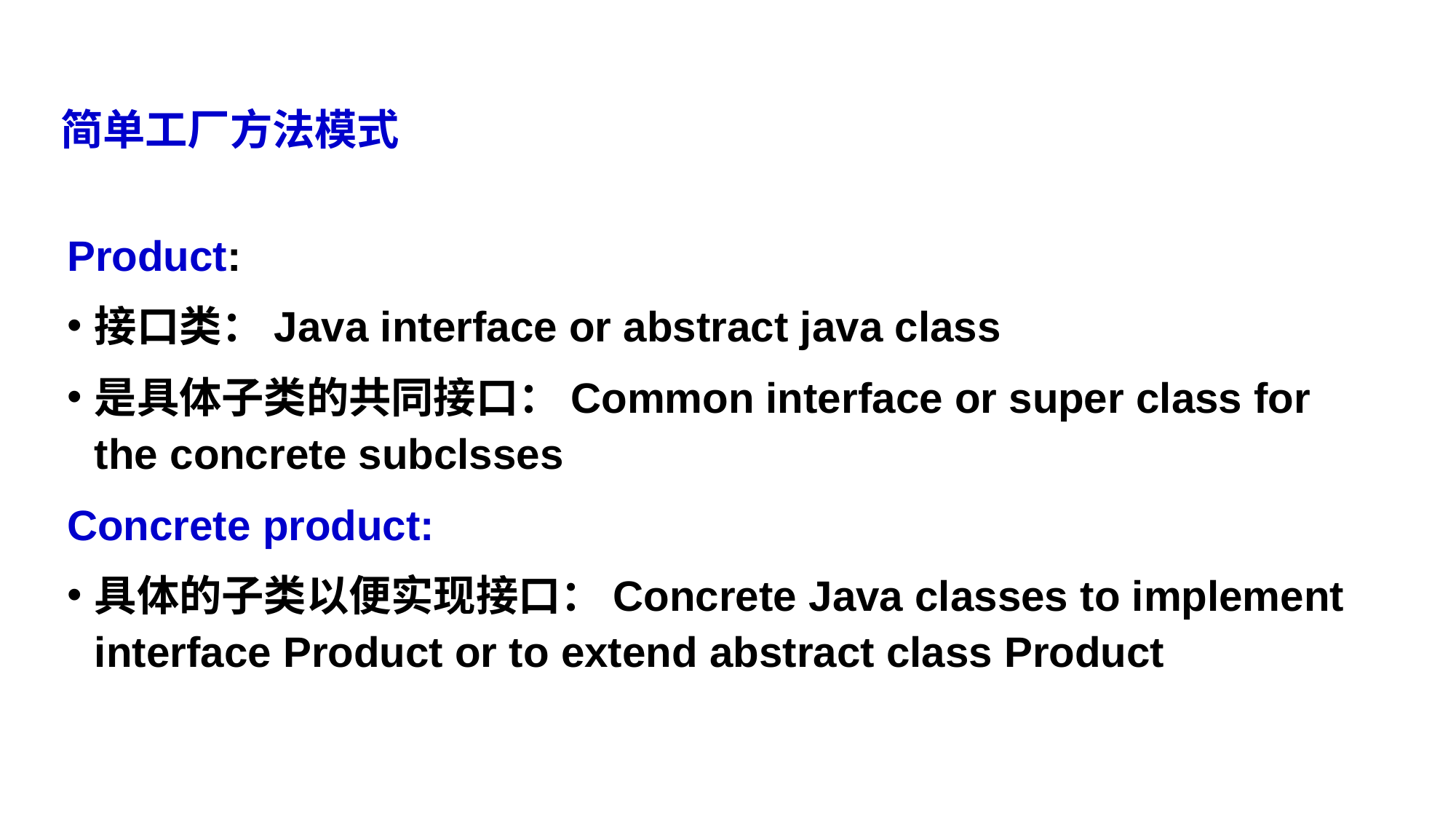

简单工厂方法模式
Product:
接口类：Java interface or abstract java class
是具体子类的共同接口：Common interface or super class for the concrete subclsses
Concrete product:
具体的子类以便实现接口：Concrete Java classes to implement interface Product or to extend abstract class Product
16